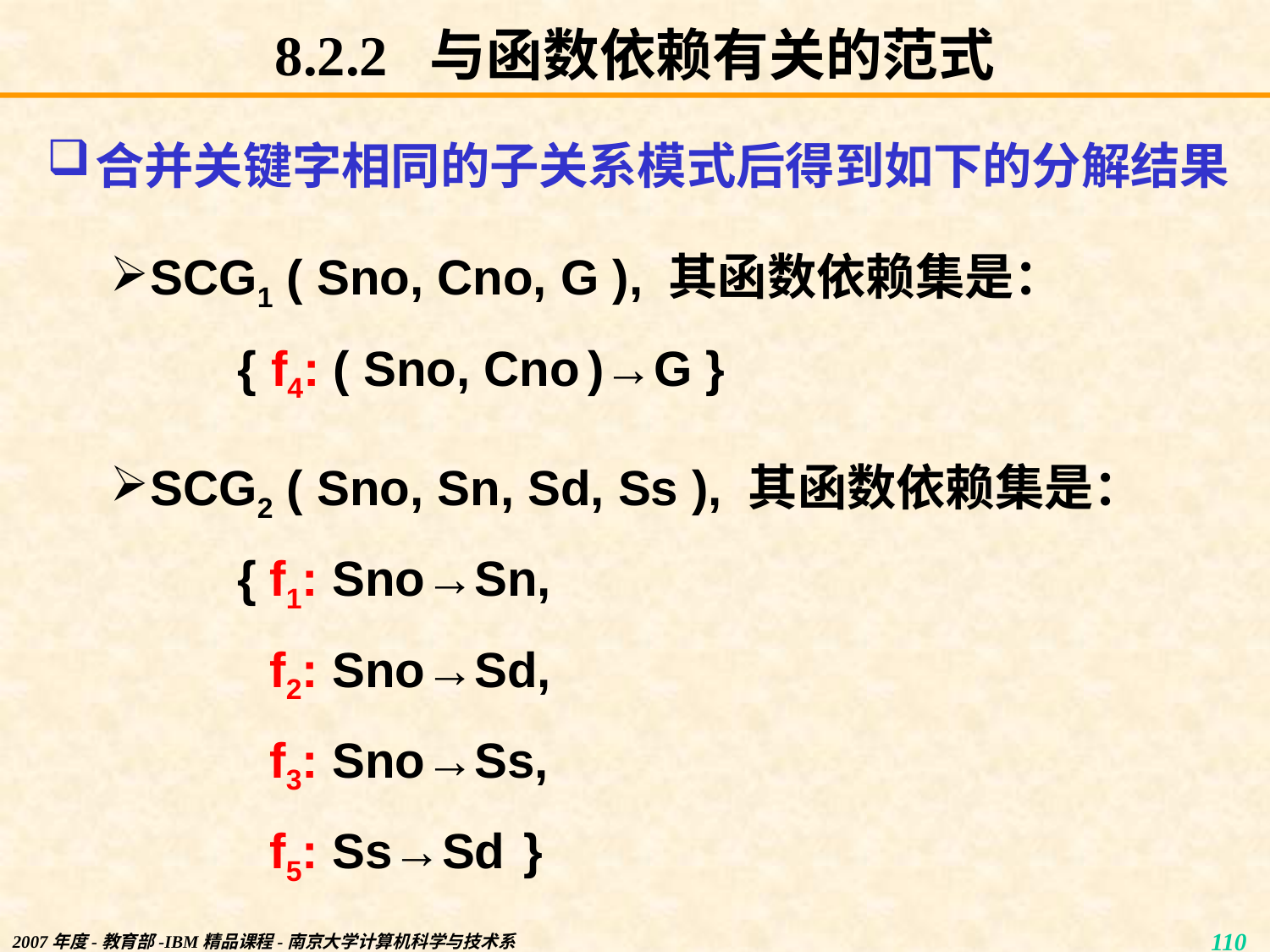

# 8.2.2  与函数依赖有关的范式
合并关键字相同的子关系模式后得到如下的分解结果

SCG1 ( Sno, Cno, G ), 其函数依赖集是：
{ f4: ( Sno, Cno )→G }

SCG2 ( Sno, Sn, Sd, Ss ), 其函数依赖集是：
{	f1: Sno→Sn,
	f2: Sno→Sd,
	f3: Sno→Ss,
	f5: Ss→Sd	}
110
2007年度-教育部-IBM精品课程-南京大学计算机科学与技术系